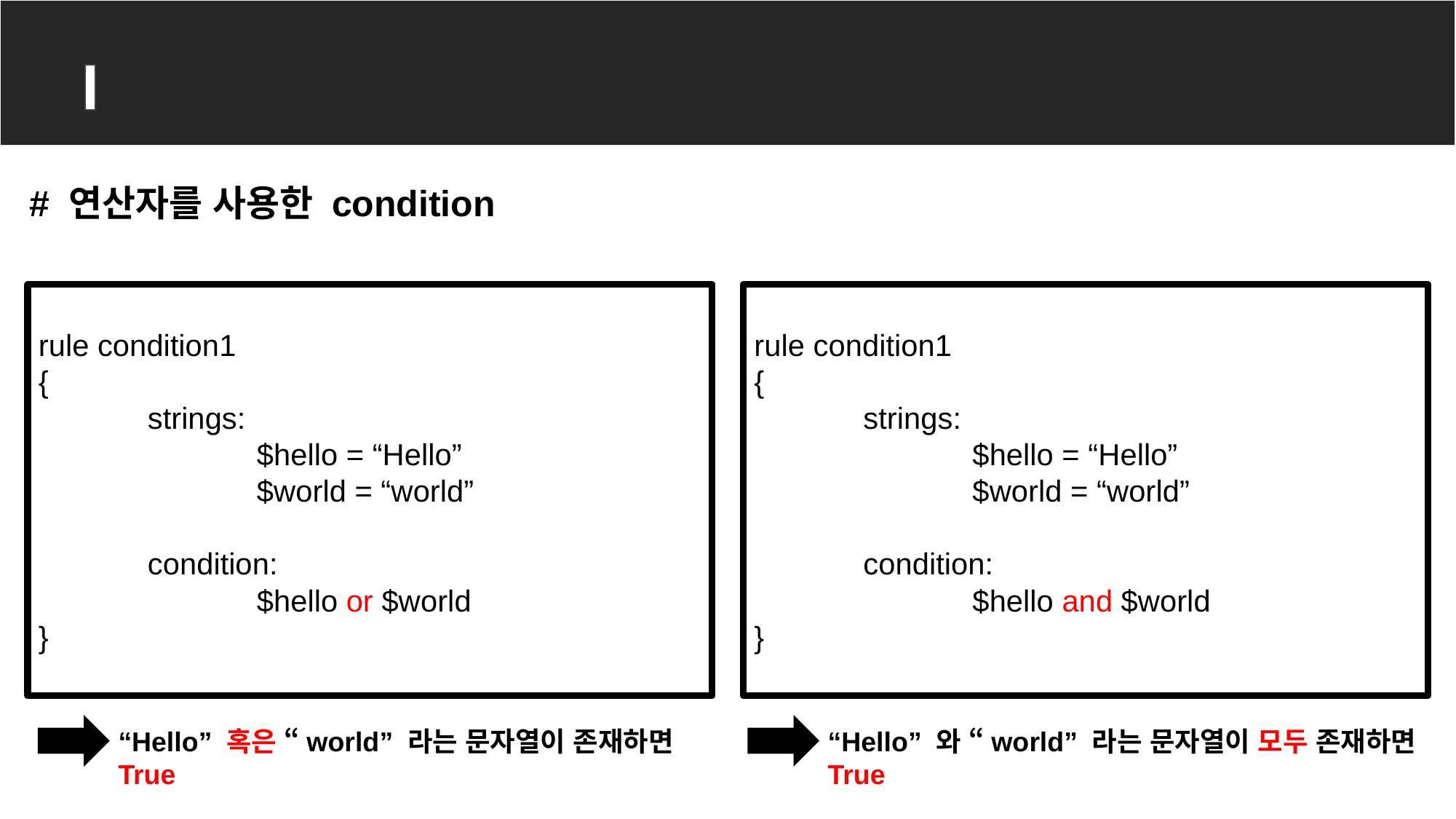

YARA rule

# 연산자를 사용한 condition

rule condition1
{
	strings:
		$hello = “Hello”
		$world = “world”

	condition:
		$hello or $world
}

rule condition1
{
	strings:
		$hello = “Hello”
		$world = “world”

	condition:
		$hello and $world
}

“Hello” 혹은 “world” 라는 문자열이 존재하면 True
“Hello” 와 “world” 라는 문자열이 모두 존재하면 True